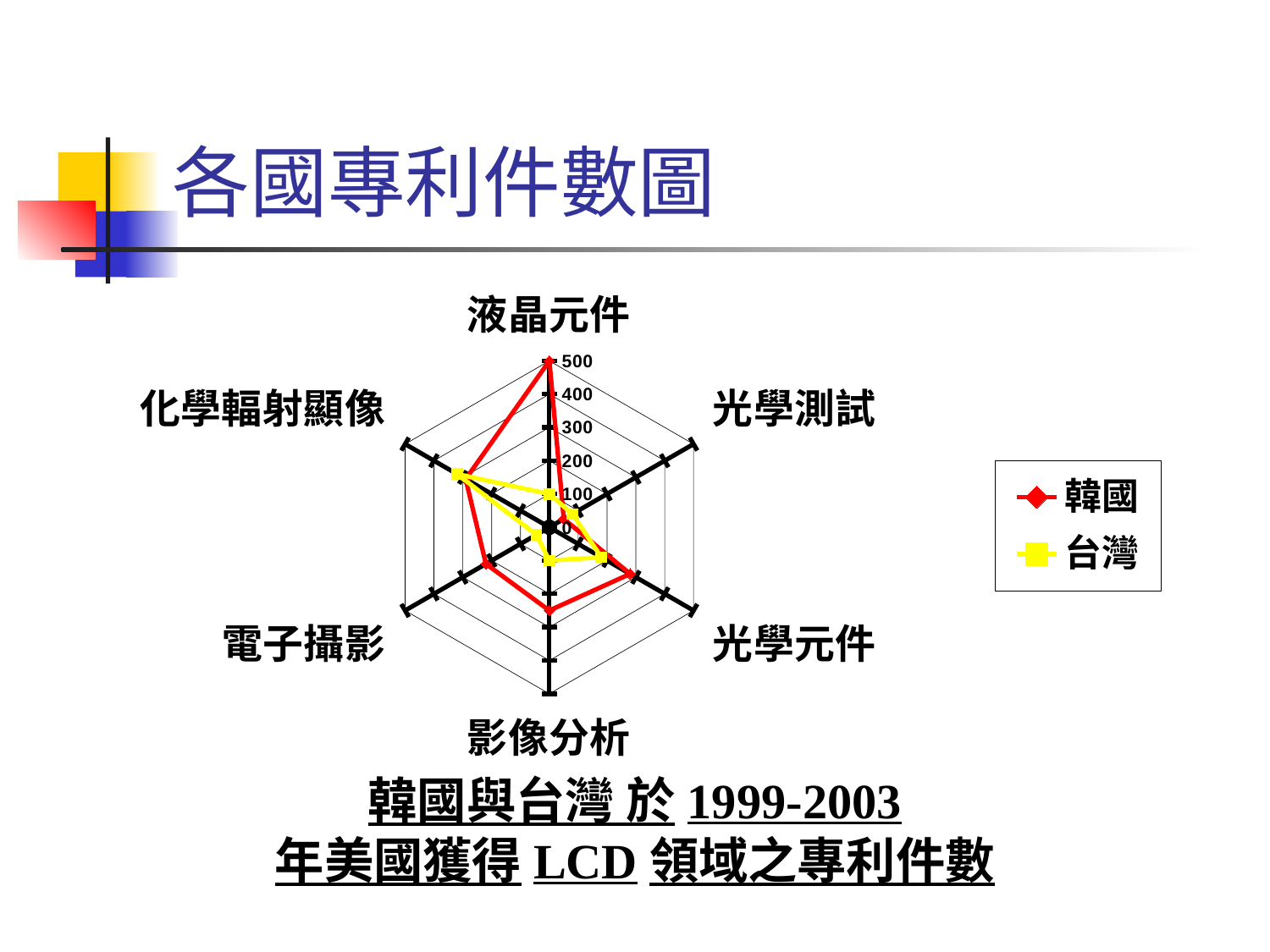

# 各國專利件數圖

### Chart

| Category | 韓國 | 台灣 |
|---|---|---|
| 液晶元件 | 500.0 | 100.0 |
| 光學測試 | 50.0 | 80.0 |
| 光學元件 | 280.0 | 180.0 |
| 影像分析 | 250.0 | 100.0 |
| 電子攝影 | 220.0 | 45.0 |
| 化學輻射顯像 | 290.0 | 320.0 |
韓國與台灣 於1999-2003
年美國獲得LCD領域之專利件數